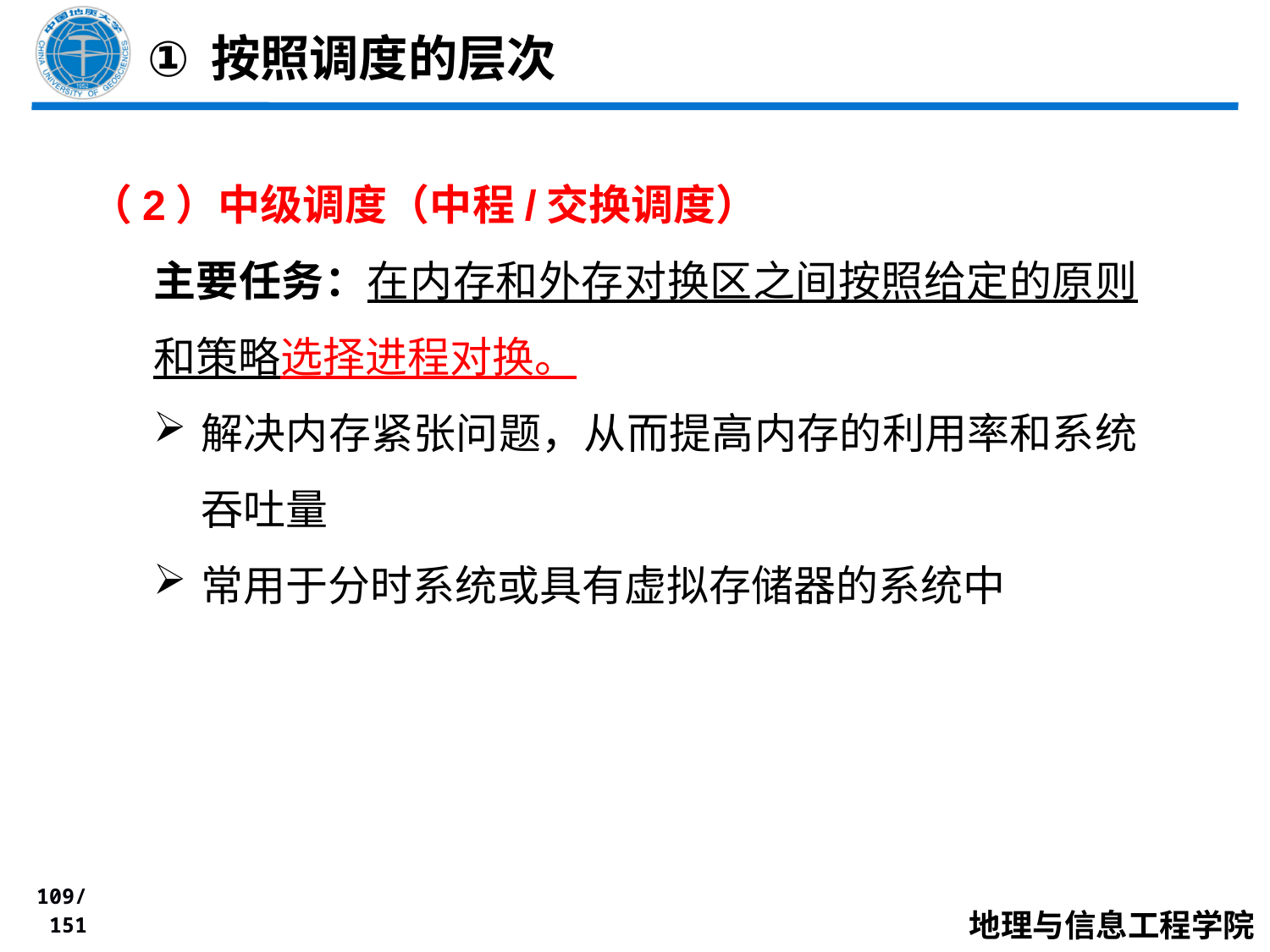

按照调度的层次
（2）中级调度（中程/交换调度）
主要任务：在内存和外存对换区之间按照给定的原则和策略选择进程对换。
解决内存紧张问题，从而提高内存的利用率和系统吞吐量
常用于分时系统或具有虚拟存储器的系统中